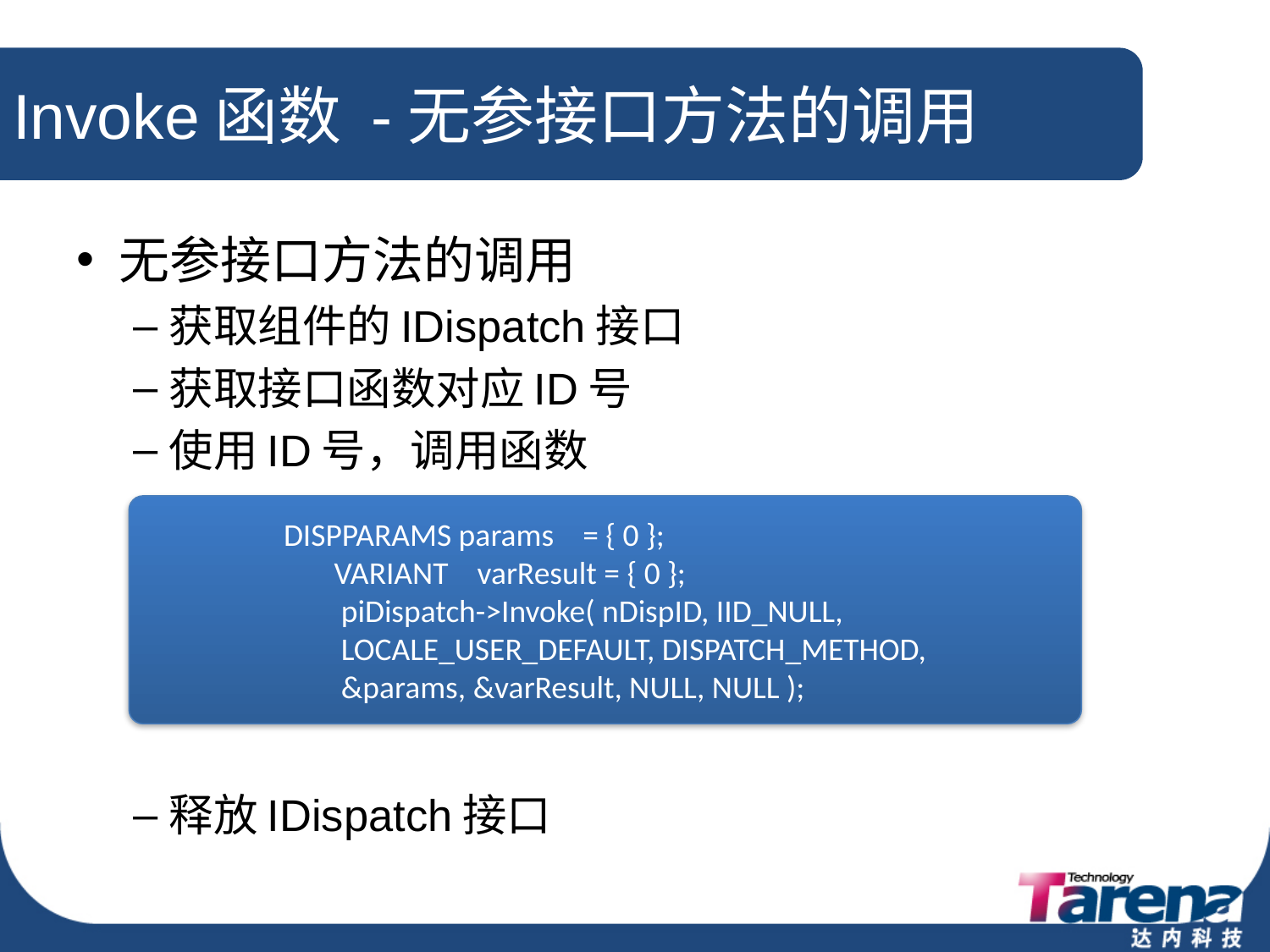

# Invoke函数 -无参接口方法的调用
无参接口方法的调用
获取组件的IDispatch接口
获取接口函数对应ID号
使用ID号，调用函数

释放IDispatch接口
DISPPARAMS params    = { 0 };
       VARIANT    varResult = { 0 };
        piDispatch->Invoke( nDispID, IID_NULL,
        LOCALE_USER_DEFAULT, DISPATCH_METHOD,
        &params, &varResult, NULL, NULL );